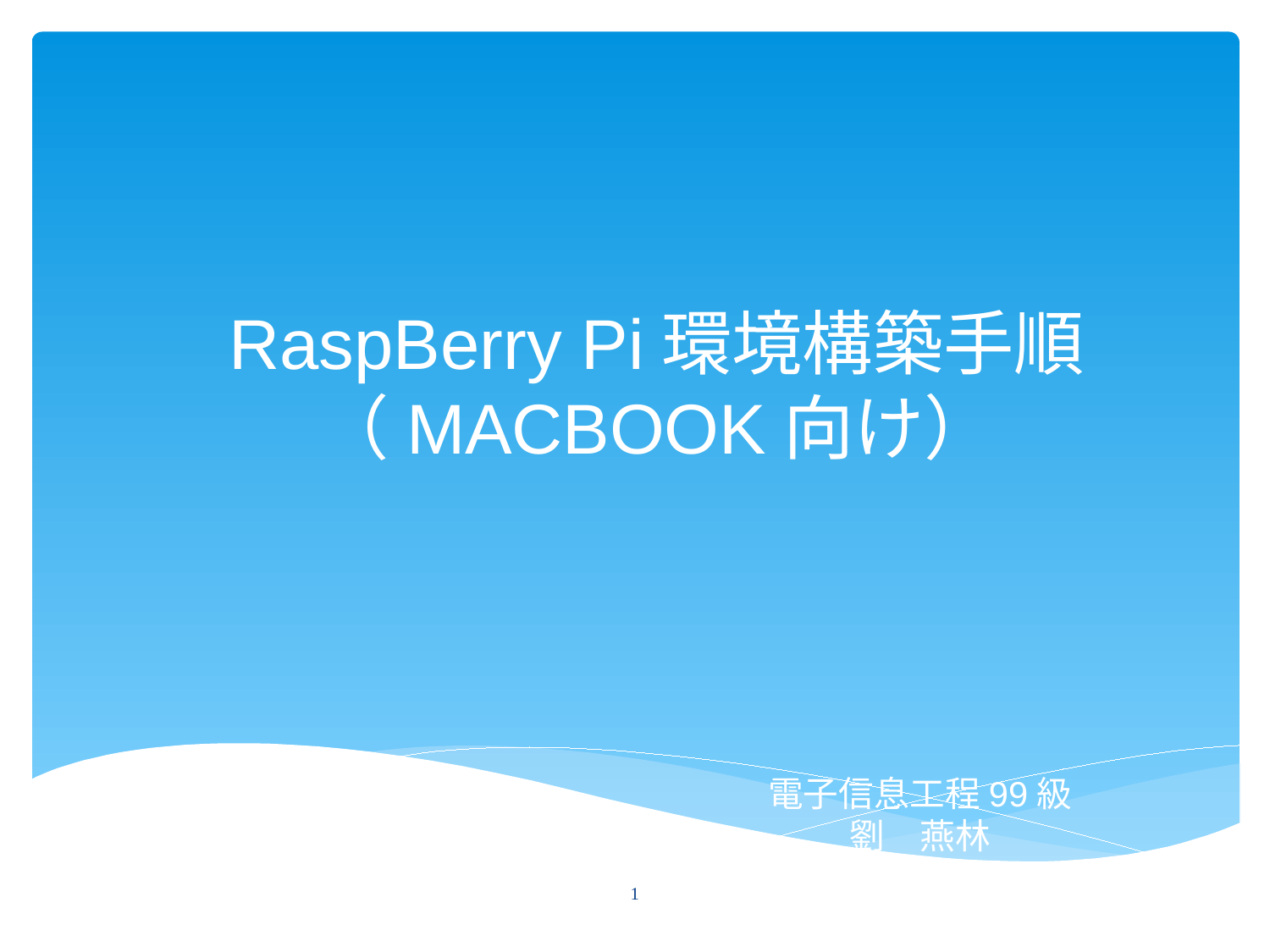

# RaspBerry Pi環境構築手順 （MACBOOK向け）
電子信息工程99級
劉　燕林
1